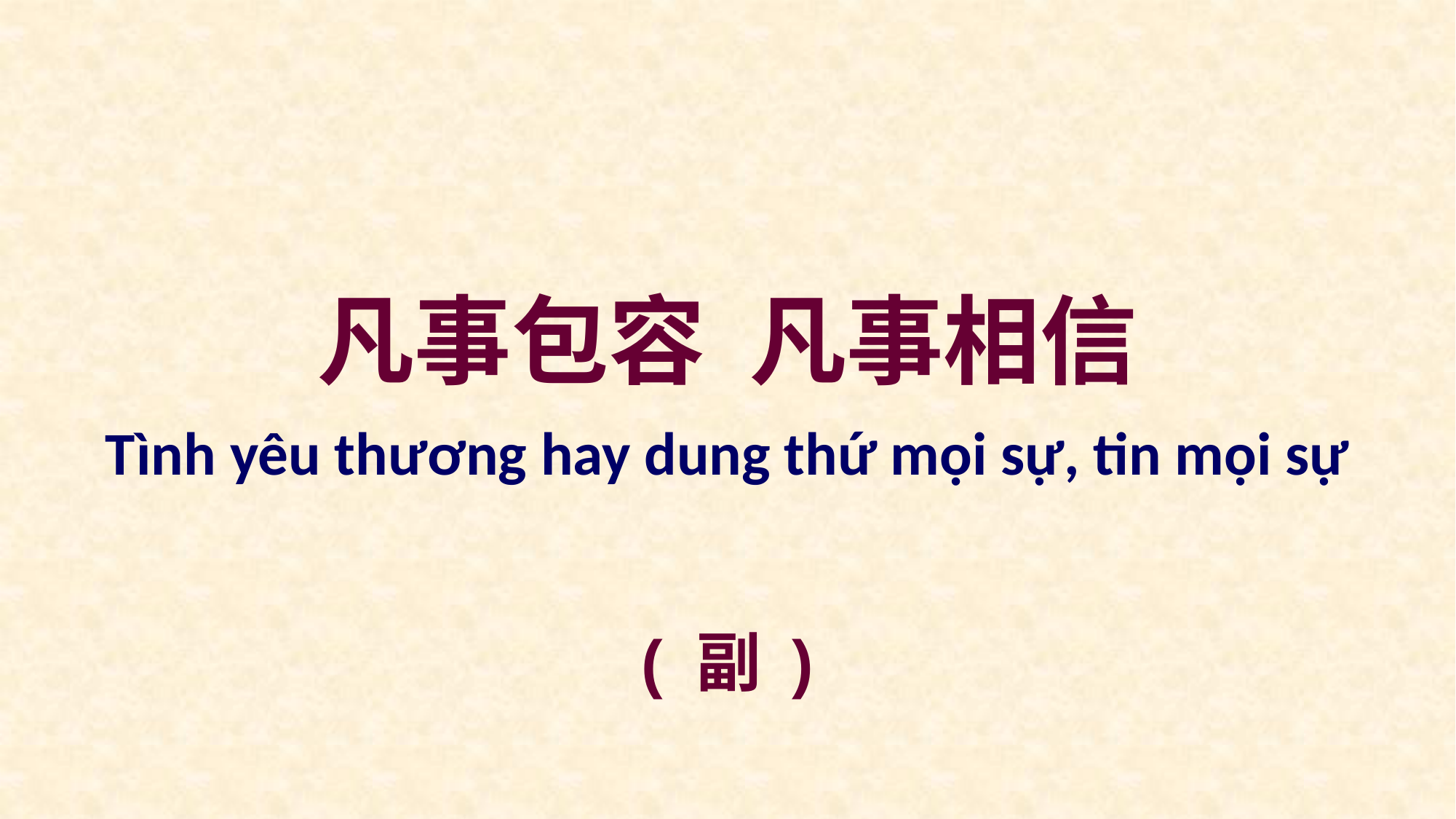

凡事包容  凡事相信
Tình yêu thương hay dung thứ mọi sự, tin mọi sự
( 副 )